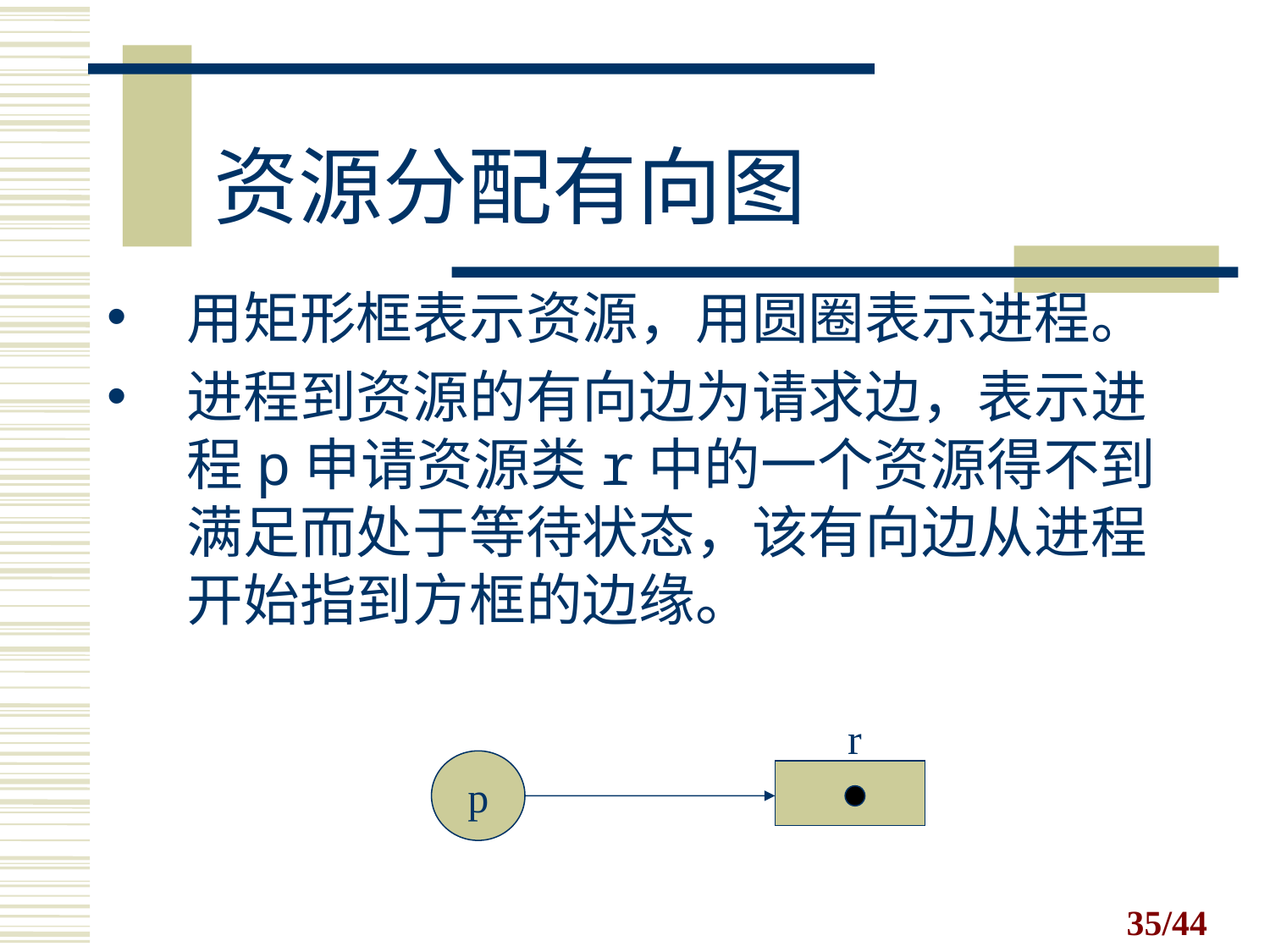

资源分配有向图
用矩形框表示资源，用圆圈表示进程。
进程到资源的有向边为请求边，表示进程p申请资源类r中的一个资源得不到满足而处于等待状态，该有向边从进程开始指到方框的边缘。
r
p

35/44